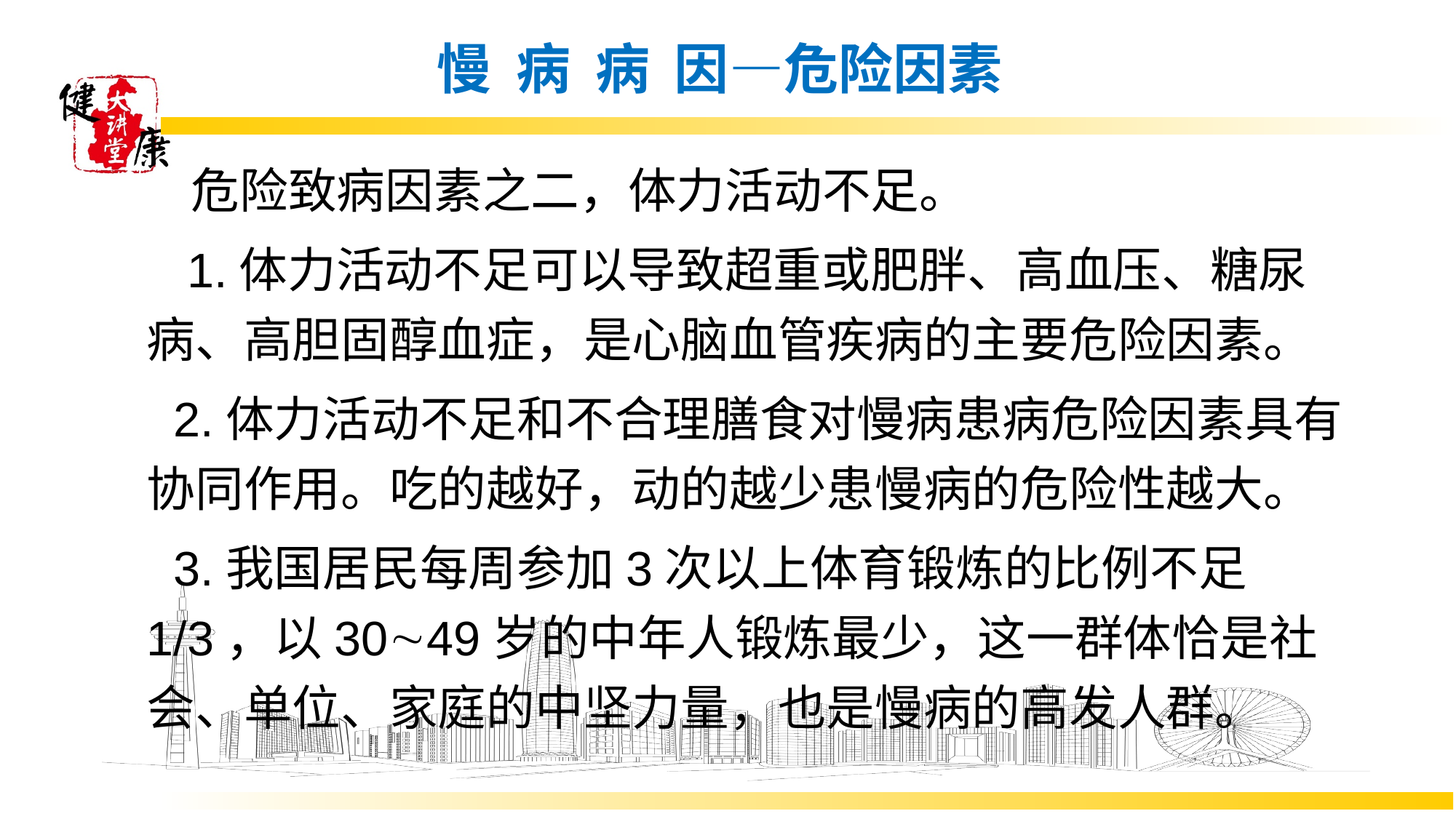

# 慢  病  病  因—危险因素
   危险致病因素之二，体力活动不足。
   1.体力活动不足可以导致超重或肥胖、高血压、糖尿病、高胆固醇血症，是心脑血管疾病的主要危险因素。
  2.体力活动不足和不合理膳食对慢病患病危险因素具有协同作用。吃的越好，动的越少患慢病的危险性越大。
  3.我国居民每周参加3次以上体育锻炼的比例不足1/3，以30∼49岁的中年人锻炼最少，这一群体恰是社会、单位、家庭的中坚力量，也是慢病的高发人群。